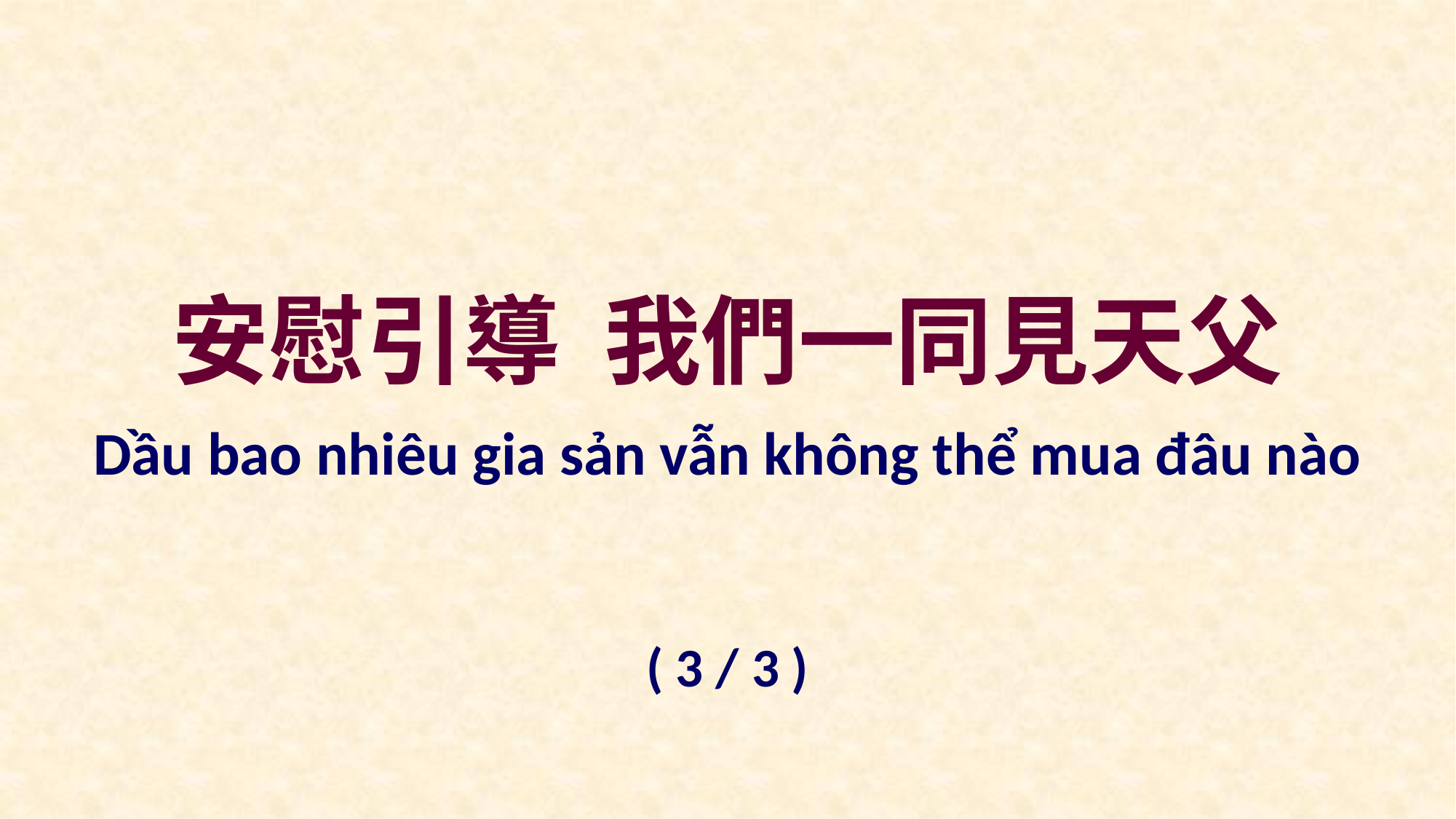

安慰引導  我們一同見天父
Dầu bao nhiêu gia sản vẫn không thể mua đâu nào
( 3 / 3 )